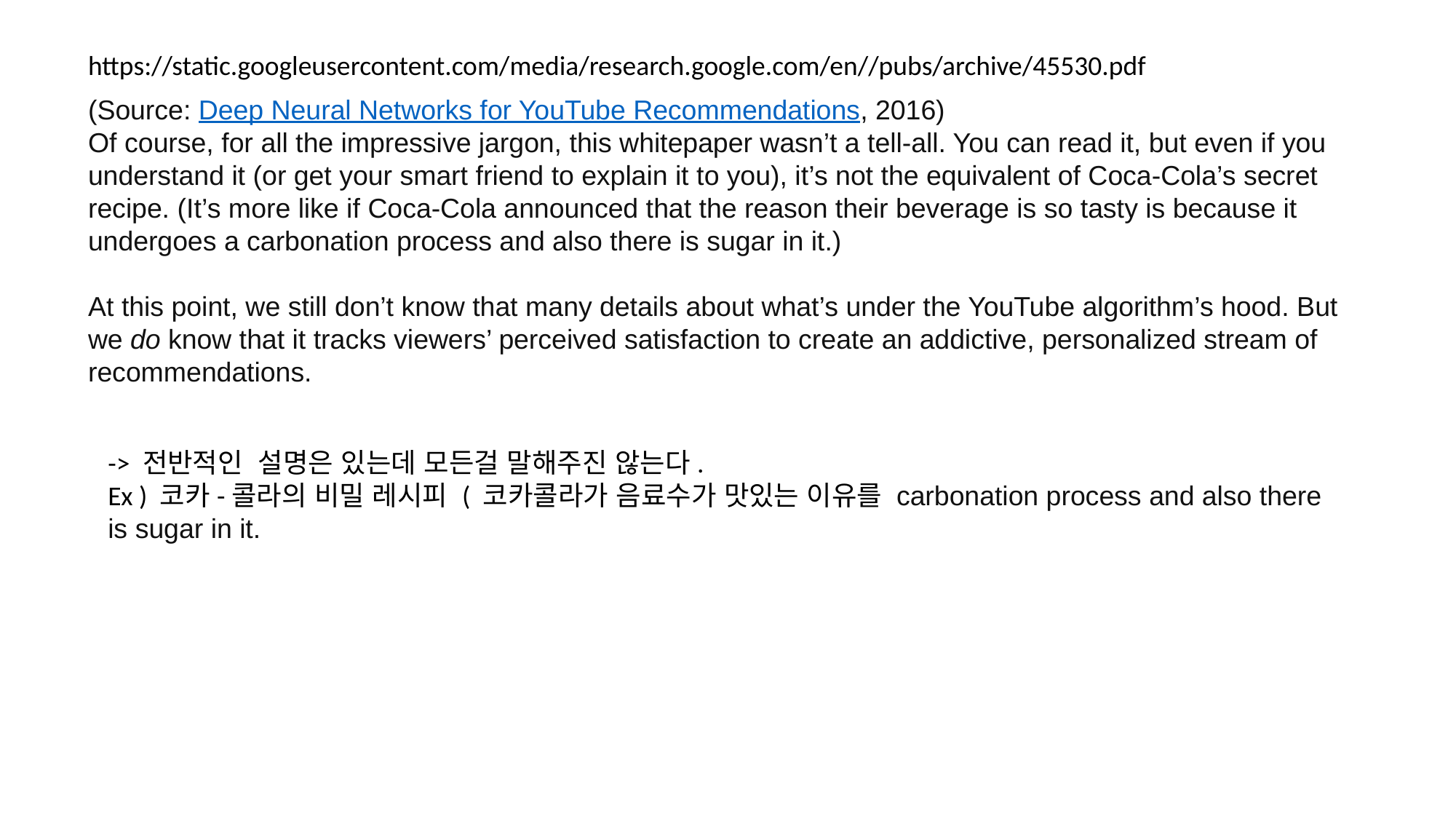

https://static.googleusercontent.com/media/research.google.com/en//pubs/archive/45530.pdf
(Source: Deep Neural Networks for YouTube Recommendations, 2016)
Of course, for all the impressive jargon, this whitepaper wasn’t a tell-all. You can read it, but even if you understand it (or get your smart friend to explain it to you), it’s not the equivalent of Coca-Cola’s secret recipe. (It’s more like if Coca-Cola announced that the reason their beverage is so tasty is because it undergoes a carbonation process and also there is sugar in it.)

At this point, we still don’t know that many details about what’s under the YouTube algorithm’s hood. But we do know that it tracks viewers’ perceived satisfaction to create an addictive, personalized stream of recommendations.
-> 전반적인  설명은 있는데 모든걸 말해주진 않는다.
Ex ) 코카-콜라의 비밀 레시피 ( 코카콜라가 음료수가 맛있는 이유를 carbonation process and also there is sugar in it.